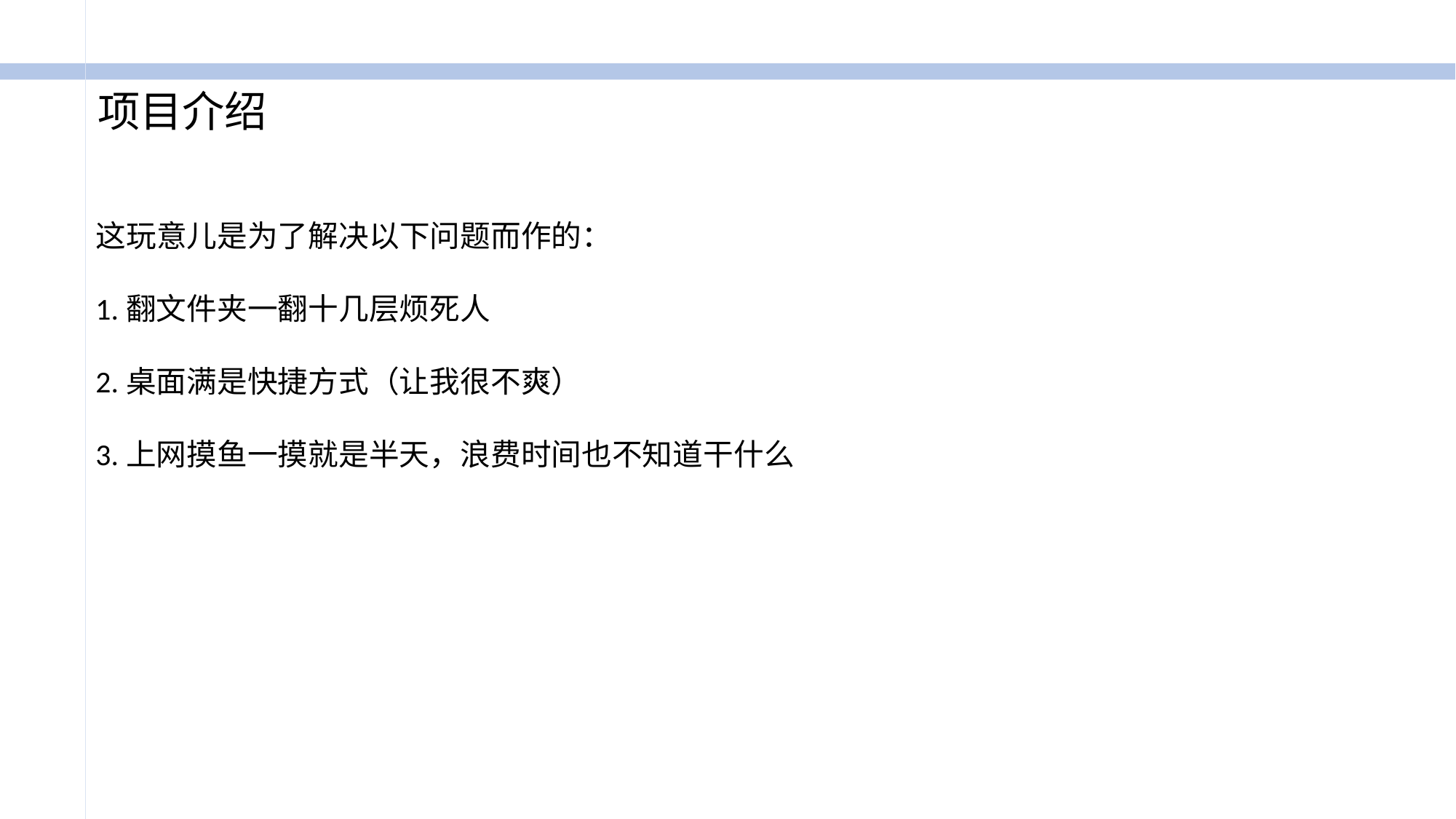

项目介绍
这玩意儿是为了解决以下问题而作的：

1.翻文件夹一翻十几层烦死人

2.桌面满是快捷方式（让我很不爽）

3.上网摸鱼一摸就是半天，浪费时间也不知道干什么